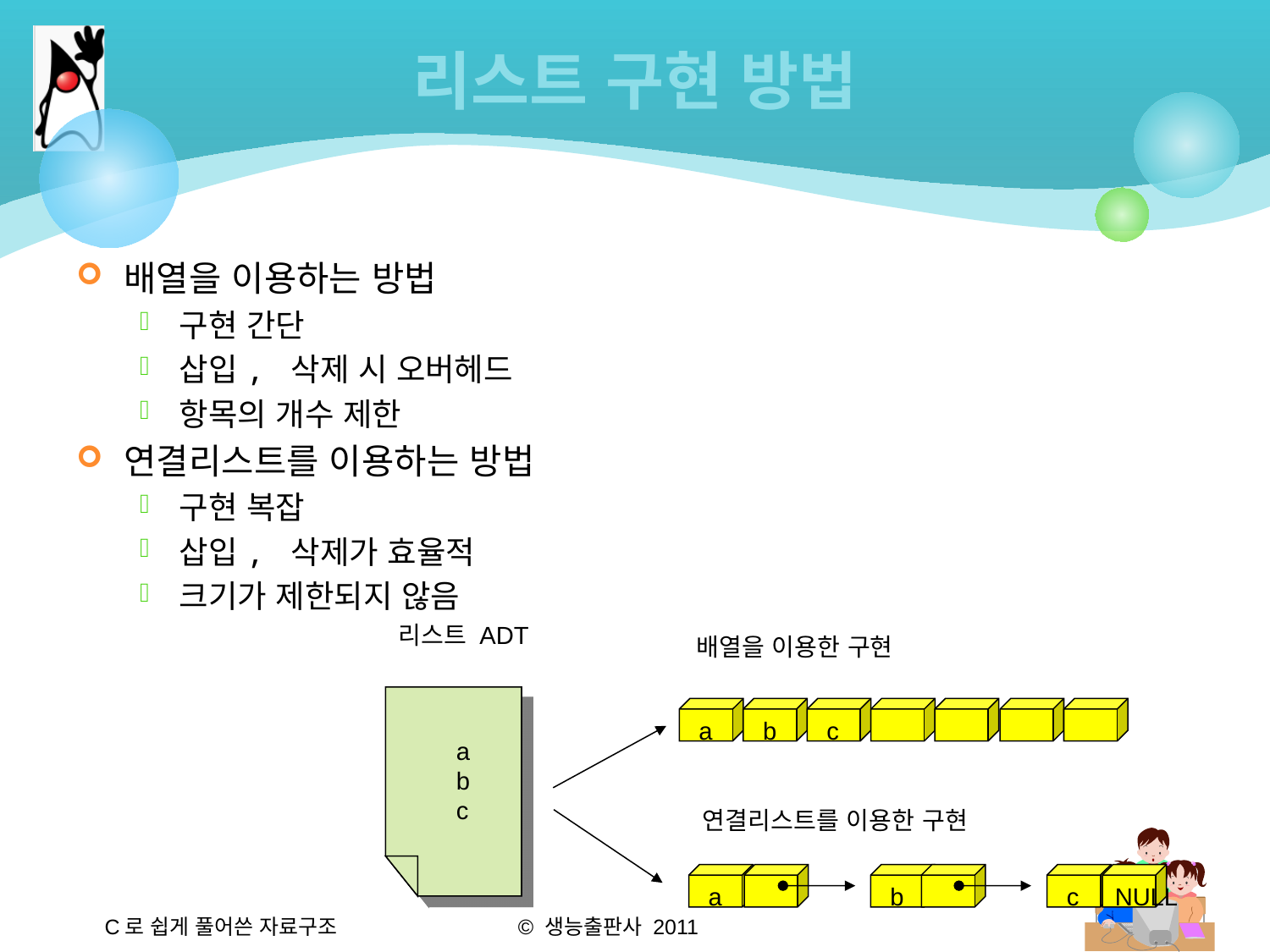

# 리스트 구현 방법
배열을 이용하는 방법
구현 간단
삽입, 삭제 시 오버헤드
항목의 개수 제한
연결리스트를 이용하는 방법
구현 복잡
삽입, 삭제가 효율적
크기가 제한되지 않음

리스트 ADT
배열을 이용한 구현

 a
b
 c

a
b
c
연결리스트를 이용한 구현

 a

 b

 c
NULL